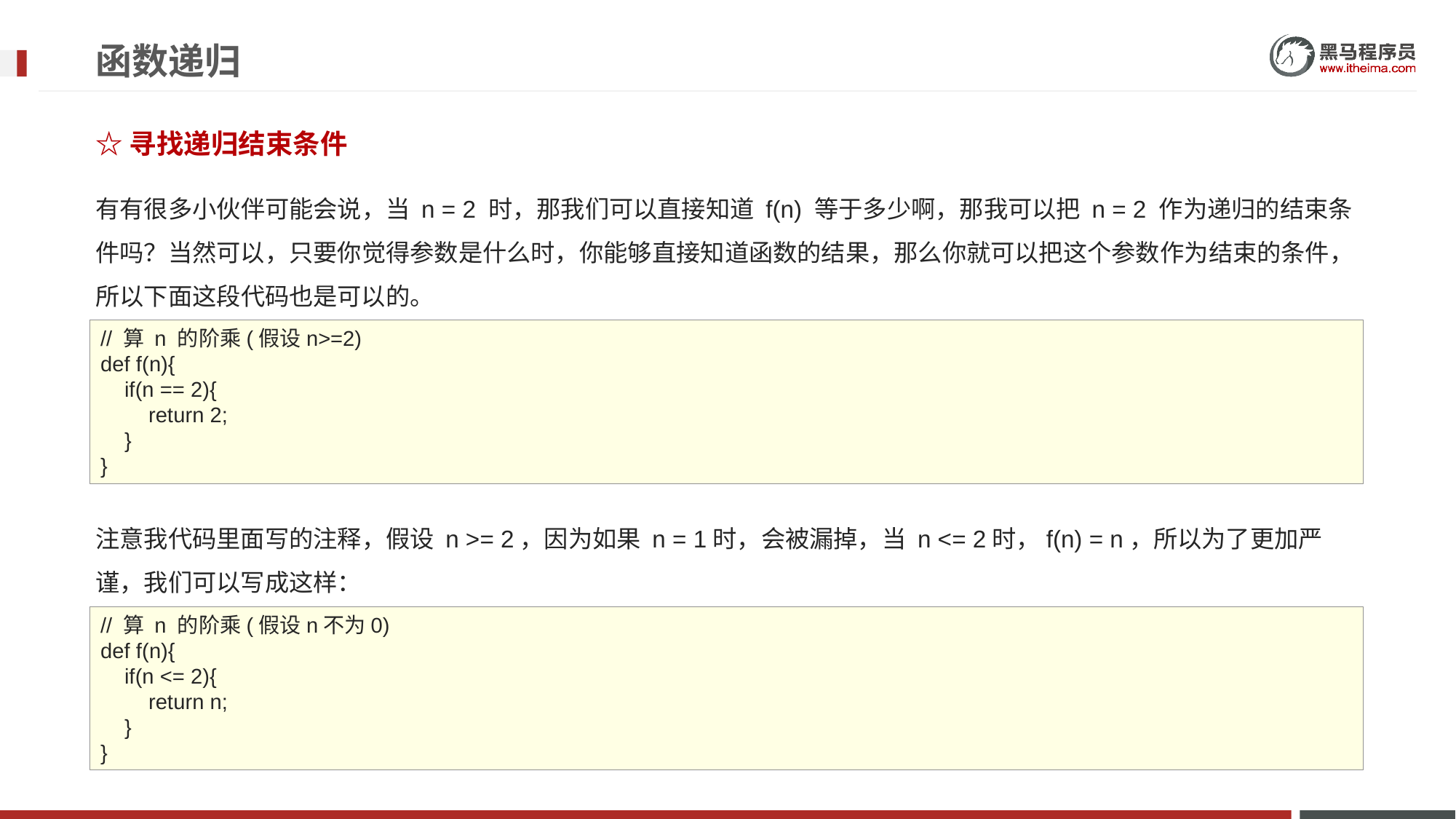

# 函数递归
☆寻找递归结束条件
有有很多小伙伴可能会说，当 n = 2 时，那我们可以直接知道 f(n) 等于多少啊，那我可以把 n = 2 作为递归的结束条件吗？当然可以，只要你觉得参数是什么时，你能够直接知道函数的结果，那么你就可以把这个参数作为结束的条件，所以下面这段代码也是可以的。

注意我代码里面写的注释，假设 n >= 2，因为如果 n = 1时，会被漏掉，当 n <= 2时，f(n) = n，所以为了更加严谨，我们可以写成这样：
// 算 n 的阶乘(假设n>=2)
def f(n){
    if(n == 2){
        return 2;
    }
}
// 算 n 的阶乘(假设n不为0)
def f(n){
    if(n <= 2){
        return n;
    }
}